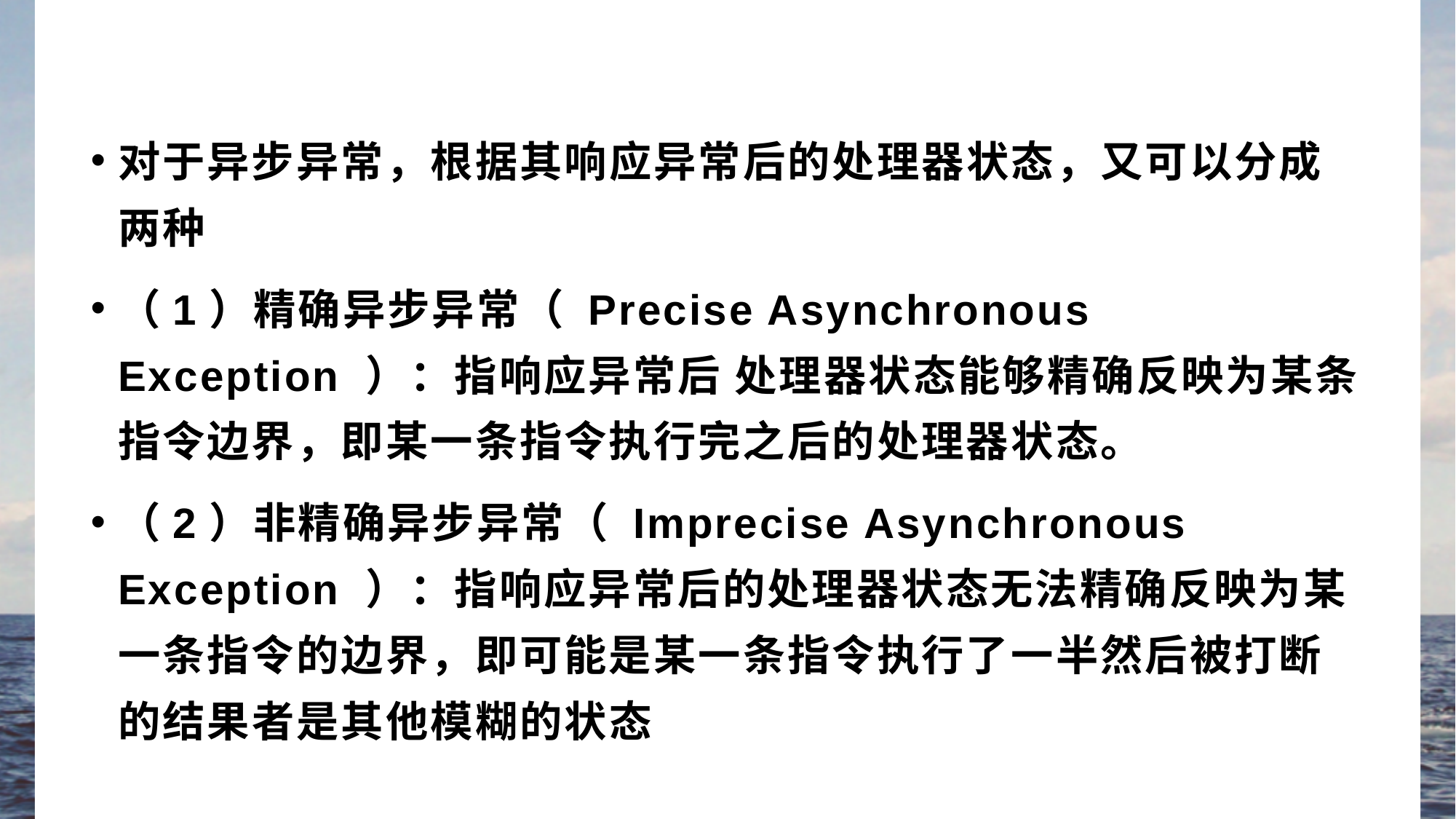

对于异步异常，根据其响应异常后的处理器状态，又可以分成两种
（1）精确异步异常（ Precise Asynchronous Exception ）：指响应异常后 处理器状态能够精确反映为某条指令边界，即某一条指令执行完之后的处理器状态。
（2）非精确异步异常（ Imprecise Asynchronous Exception ）：指响应异常后的处理器状态无法精确反映为某一条指令的边界，即可能是某一条指令执行了一半然后被打断的结果者是其他模糊的状态